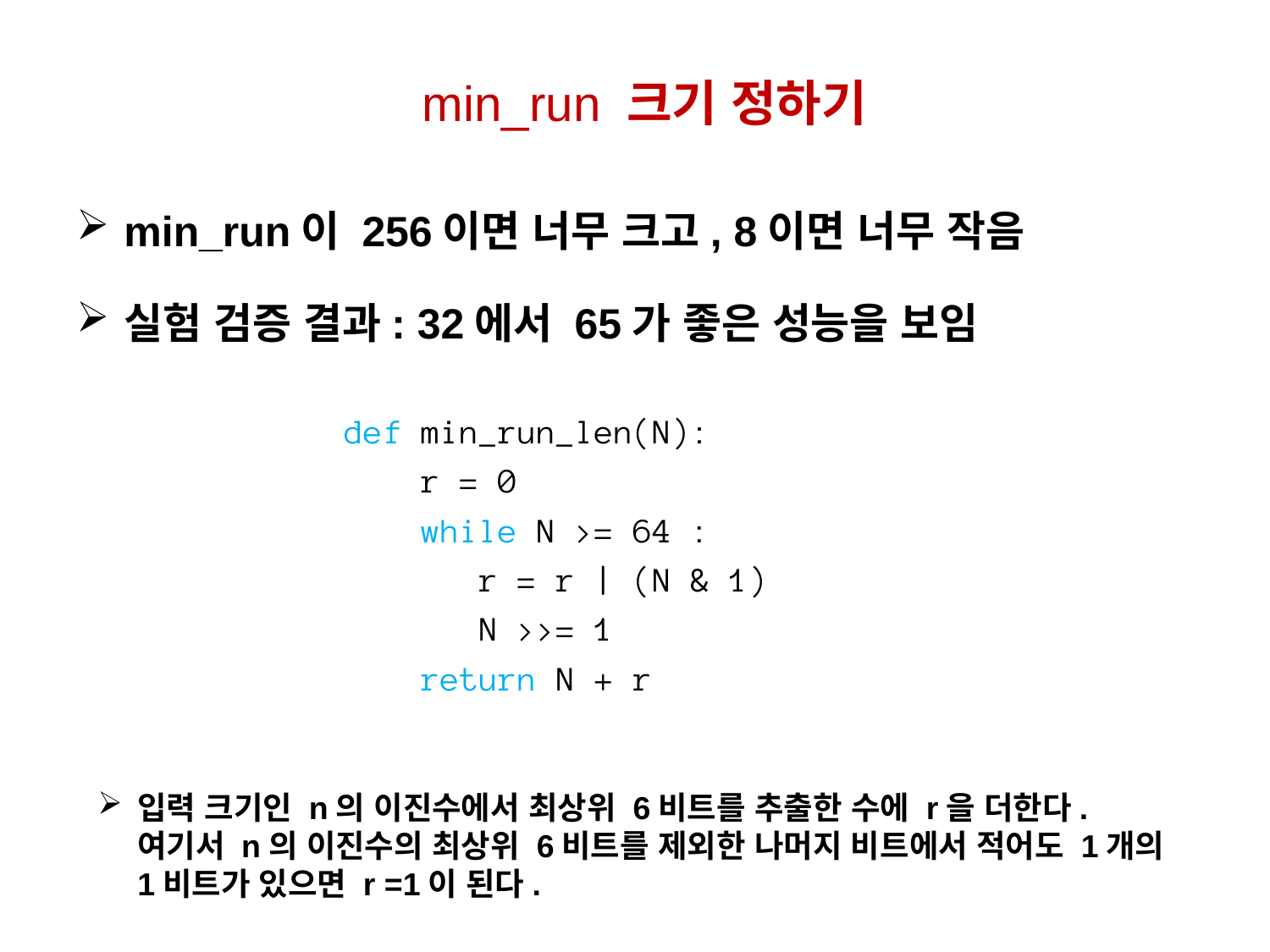

min_run 크기 정하기
min_run이 256이면 너무 크고, 8이면 너무 작음
실험 검증 결과: 32에서 65가 좋은 성능을 보임
def min_run_len(N):
    r = 0
    while N >= 64 :
       r = r | (N & 1)
       N >>= 1
    return N + r
입력 크기인 n의 이진수에서 최상위 6비트를 추출한 수에 r을 더한다. 여기서 n의 이진수의 최상위 6비트를 제외한 나머지 비트에서 적어도 1개의 1비트가 있으면 r =1이 된다.